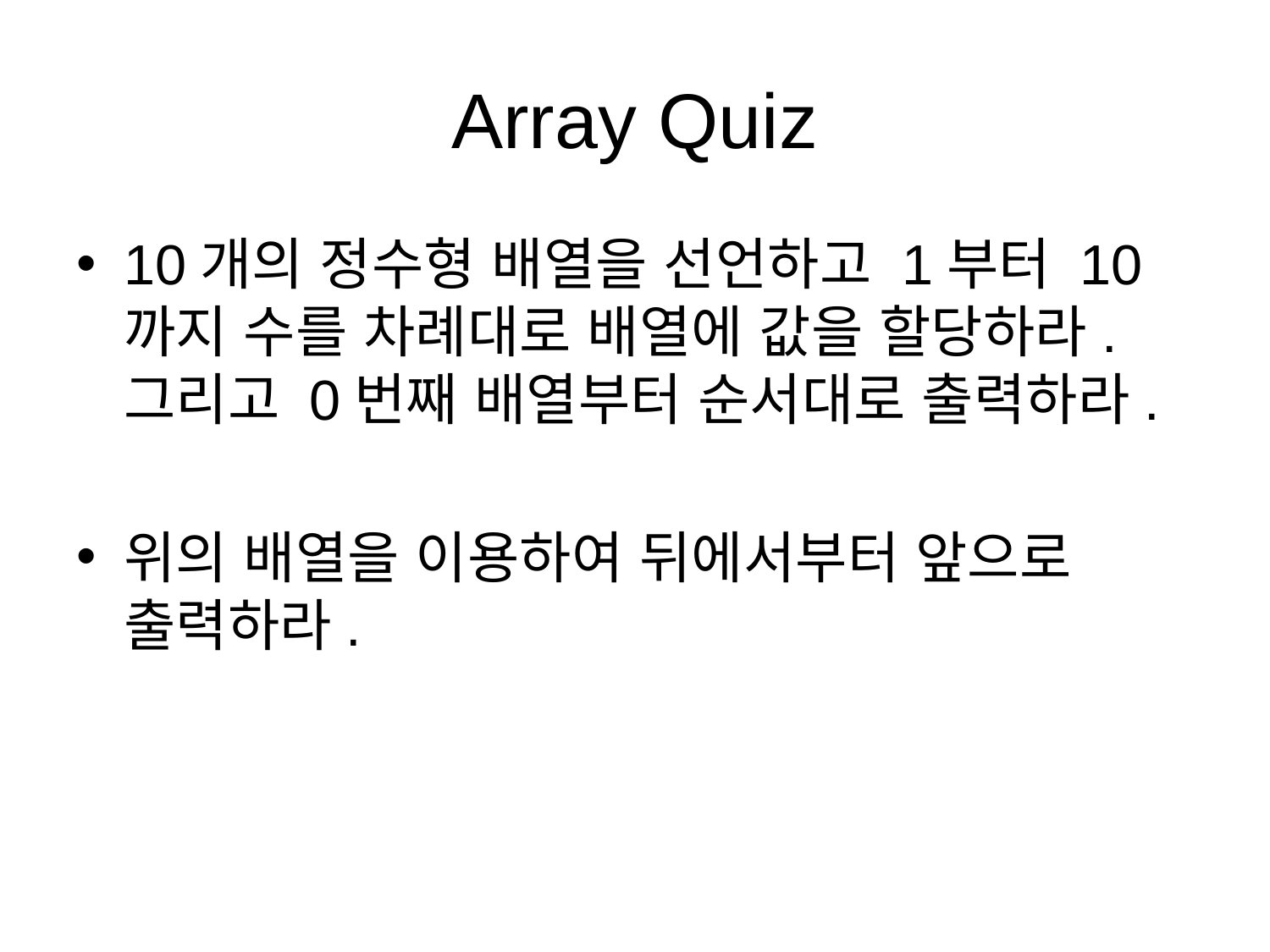

# Array Quiz
10개의 정수형 배열을 선언하고 1부터 10까지 수를 차례대로 배열에 값을 할당하라. 그리고 0번째 배열부터 순서대로 출력하라.

위의 배열을 이용하여 뒤에서부터 앞으로 출력하라.